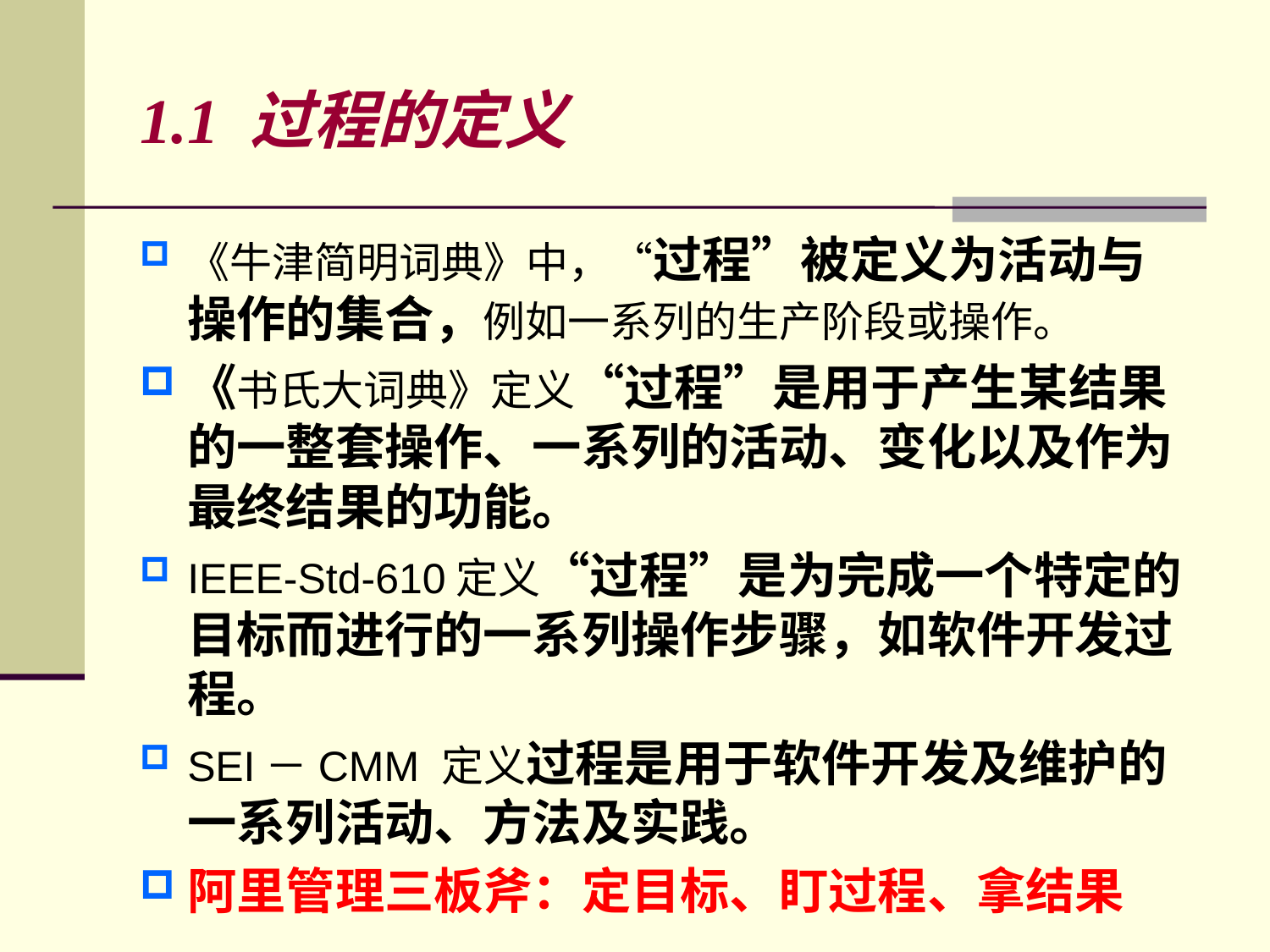

# 1.1 过程的定义
《牛津简明词典》中，“过程”被定义为活动与操作的集合，例如一系列的生产阶段或操作。
《书氏大词典》定义“过程”是用于产生某结果的一整套操作、一系列的活动、变化以及作为最终结果的功能。
IEEE-Std-610定义“过程”是为完成一个特定的目标而进行的一系列操作步骤，如软件开发过程。
SEI－CMM 定义过程是用于软件开发及维护的一系列活动、方法及实践。
阿里管理三板斧：定目标、盯过程、拿结果